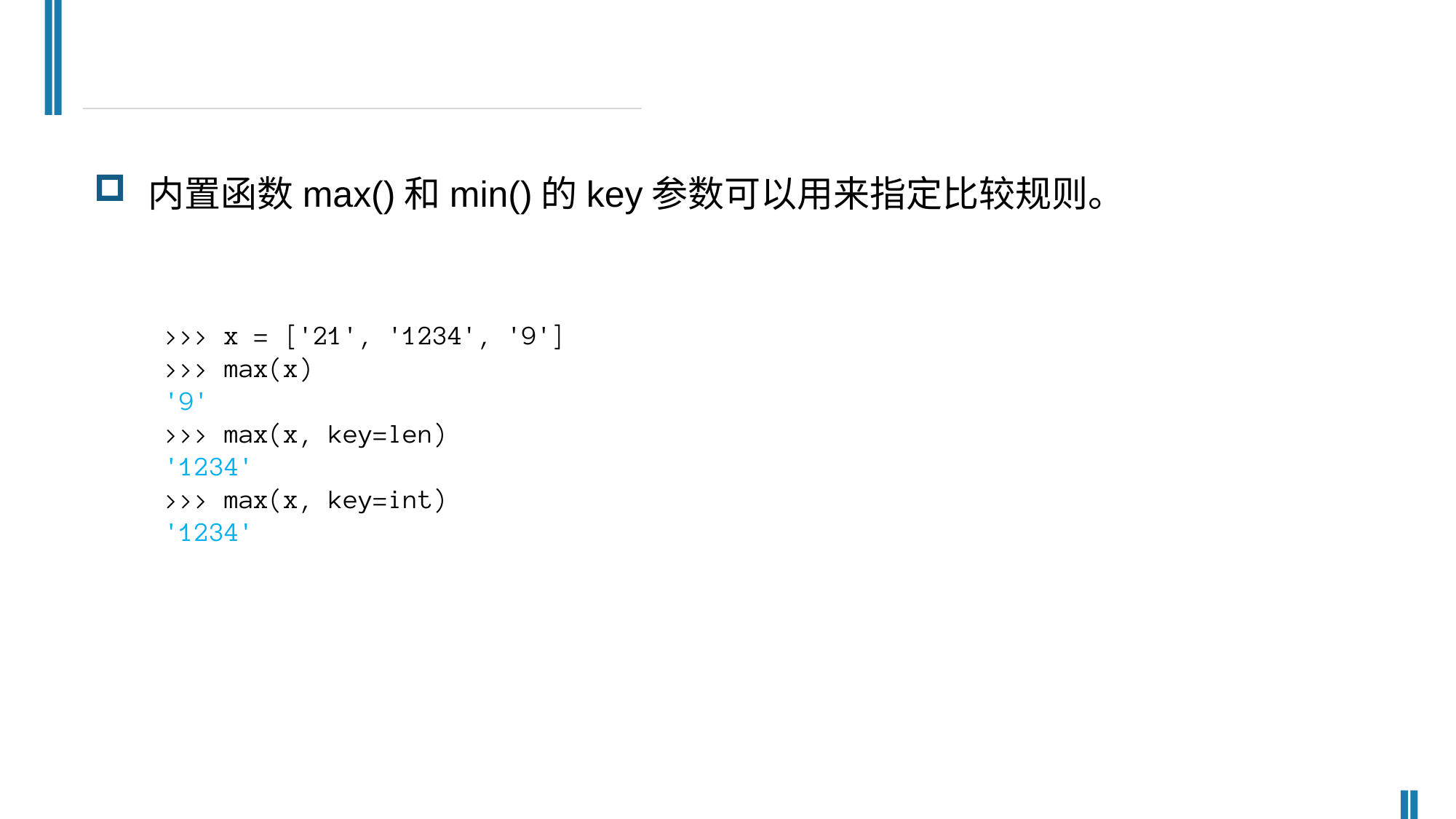

内置函数max()和min()的key参数可以用来指定比较规则。

>>> x = ['21', '1234', '9']
>>> max(x)
'9'
>>> max(x, key=len)
'1234'
>>> max(x, key=int)
'1234'